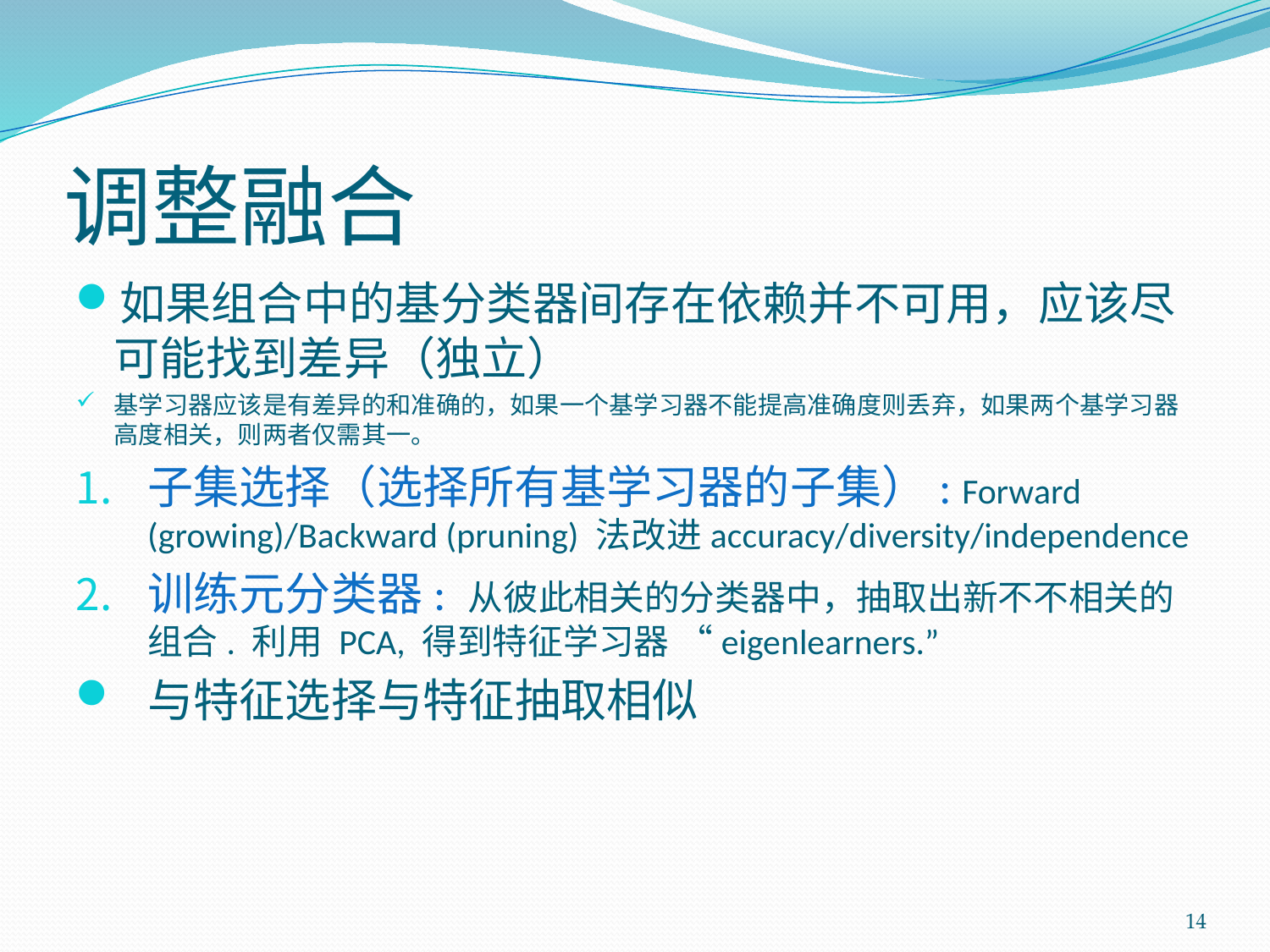

# 调整融合
如果组合中的基分类器间存在依赖并不可用，应该尽可能找到差异（独立）
基学习器应该是有差异的和准确的，如果一个基学习器不能提高准确度则丢弃，如果两个基学习器高度相关，则两者仅需其一。
子集选择（选择所有基学习器的子集）: Forward (growing)/Backward (pruning) 法改进accuracy/diversity/independence
训练元分类器: 从彼此相关的分类器中，抽取出新不不相关的组合. 利用 PCA, 得到特征学习器 “eigenlearners.”
与特征选择与特征抽取相似
14